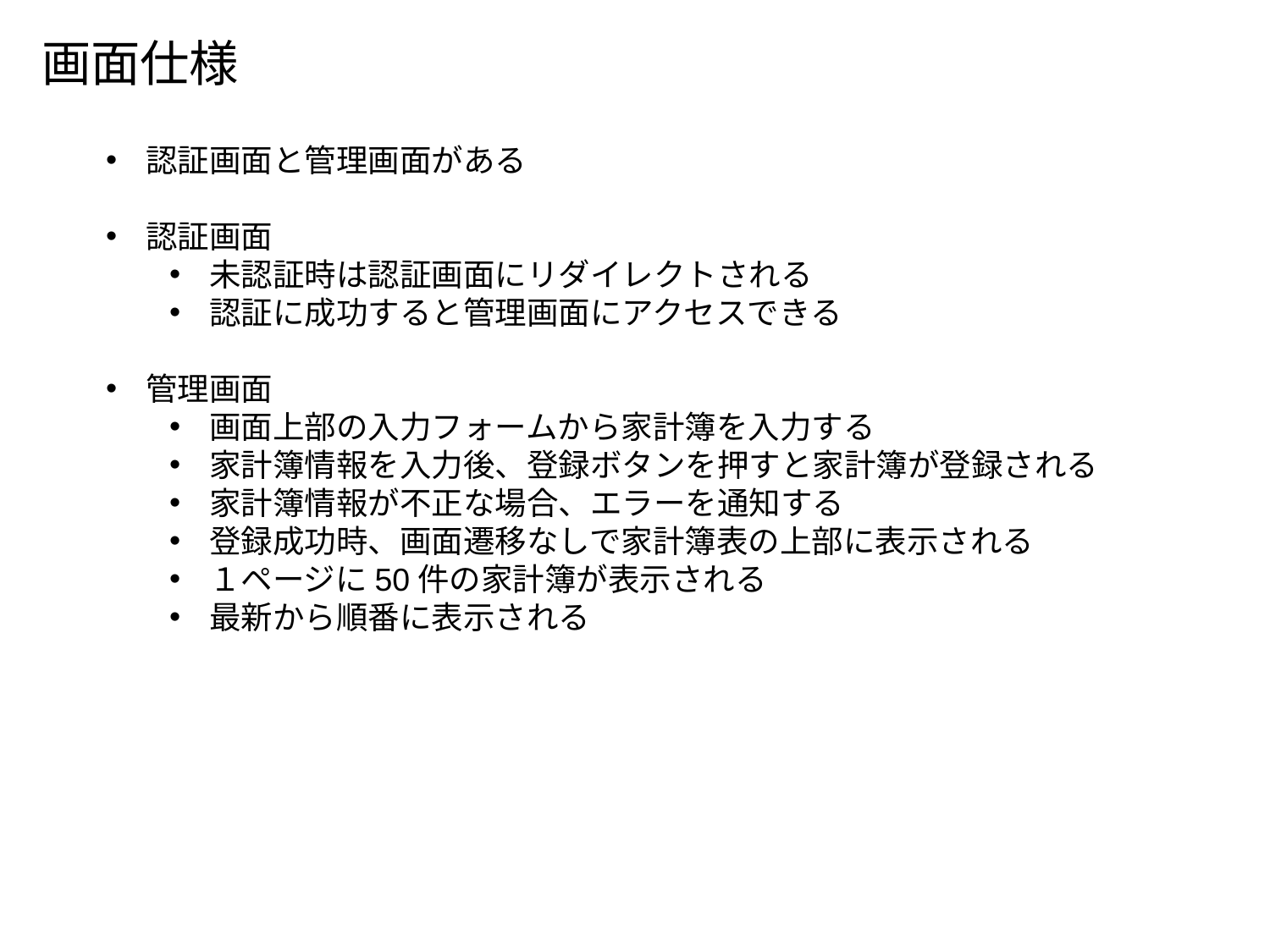

画面仕様
認証画面と管理画面がある

認証画面
未認証時は認証画面にリダイレクトされる
認証に成功すると管理画面にアクセスできる

管理画面
画面上部の入力フォームから家計簿を入力する
家計簿情報を入力後、登録ボタンを押すと家計簿が登録される
家計簿情報が不正な場合、エラーを通知する
登録成功時、画面遷移なしで家計簿表の上部に表示される
１ページに50件の家計簿が表示される
最新から順番に表示される